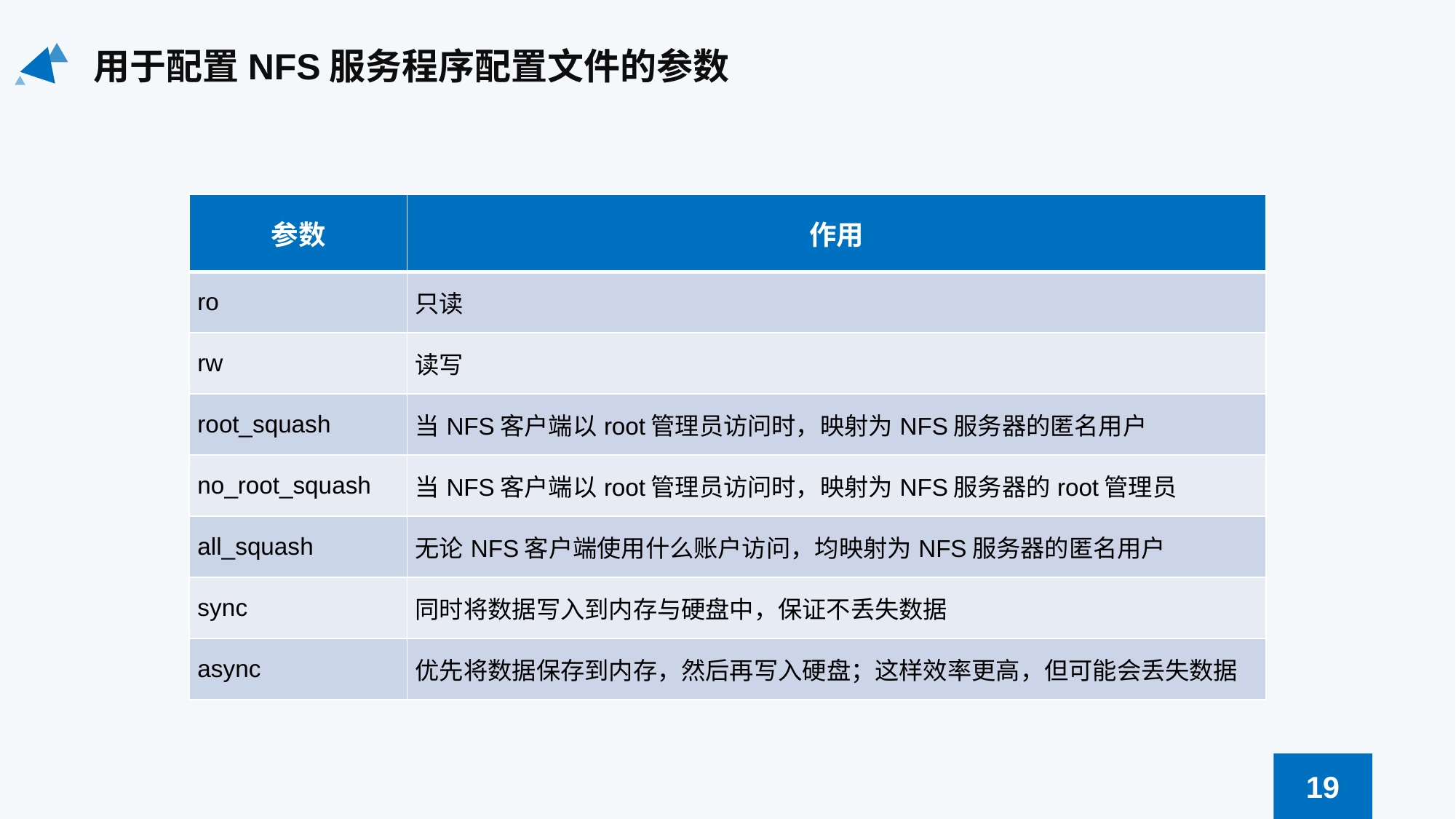

用于配置NFS服务程序配置文件的参数

| 参数 | 作用 |
| --- | --- |
| ro | 只读 |
| rw | 读写 |
| root\_squash | 当NFS客户端以root管理员访问时，映射为NFS服务器的匿名用户 |
| no\_root\_squash | 当NFS客户端以root管理员访问时，映射为NFS服务器的root管理员 |
| all\_squash | 无论NFS客户端使用什么账户访问，均映射为NFS服务器的匿名用户 |
| sync | 同时将数据写入到内存与硬盘中，保证不丢失数据 |
| async | 优先将数据保存到内存，然后再写入硬盘；这样效率更高，但可能会丢失数据 |

19